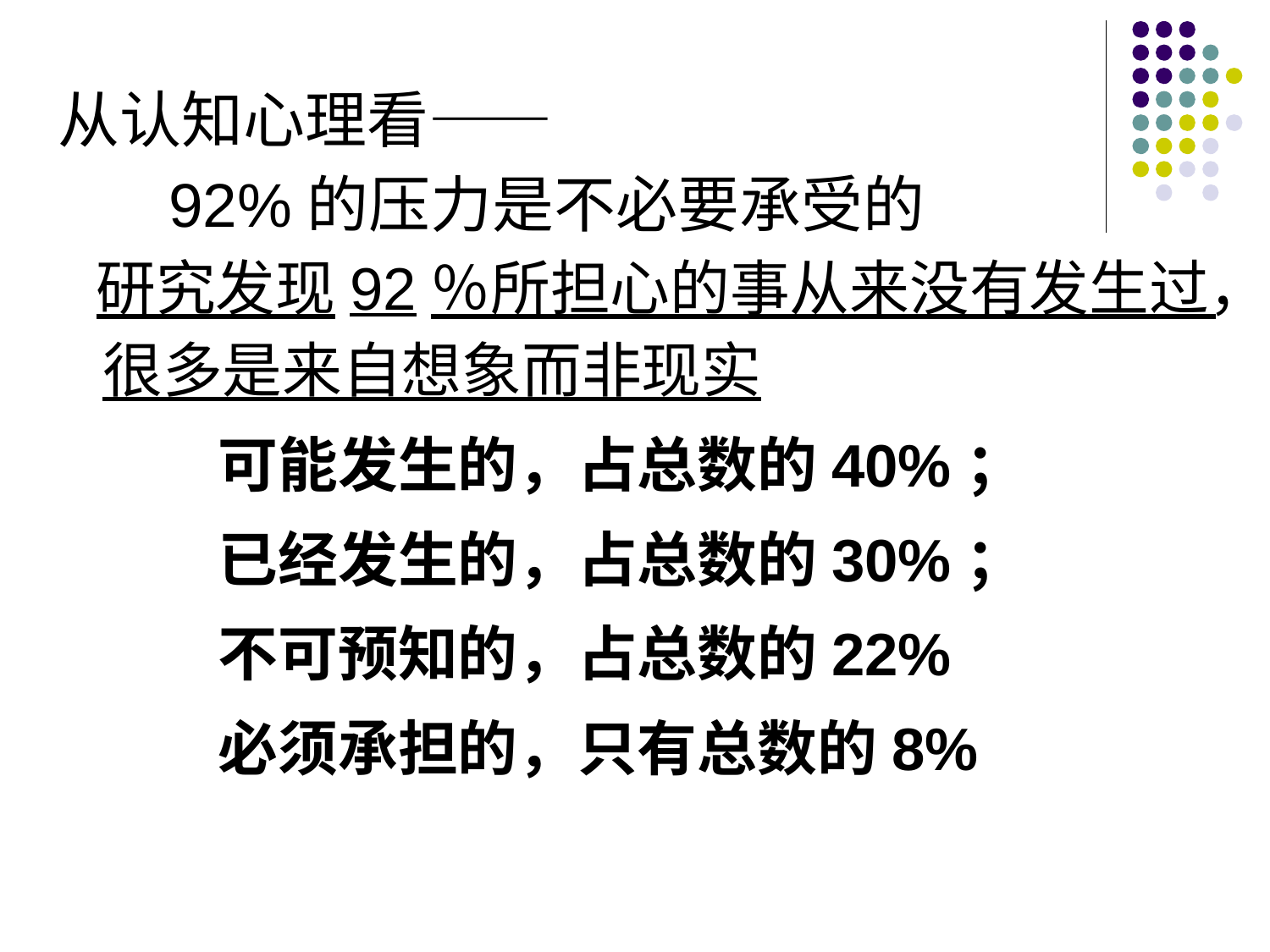

从认知心理看——
       92%的压力是不必要承受的
  研究发现92％所担心的事从来没有发生过，很多是来自想象而非现实
           可能发生的，占总数的40%；
           已经发生的，占总数的30%；
           不可预知的，占总数的22%
           必须承担的，只有总数的8%